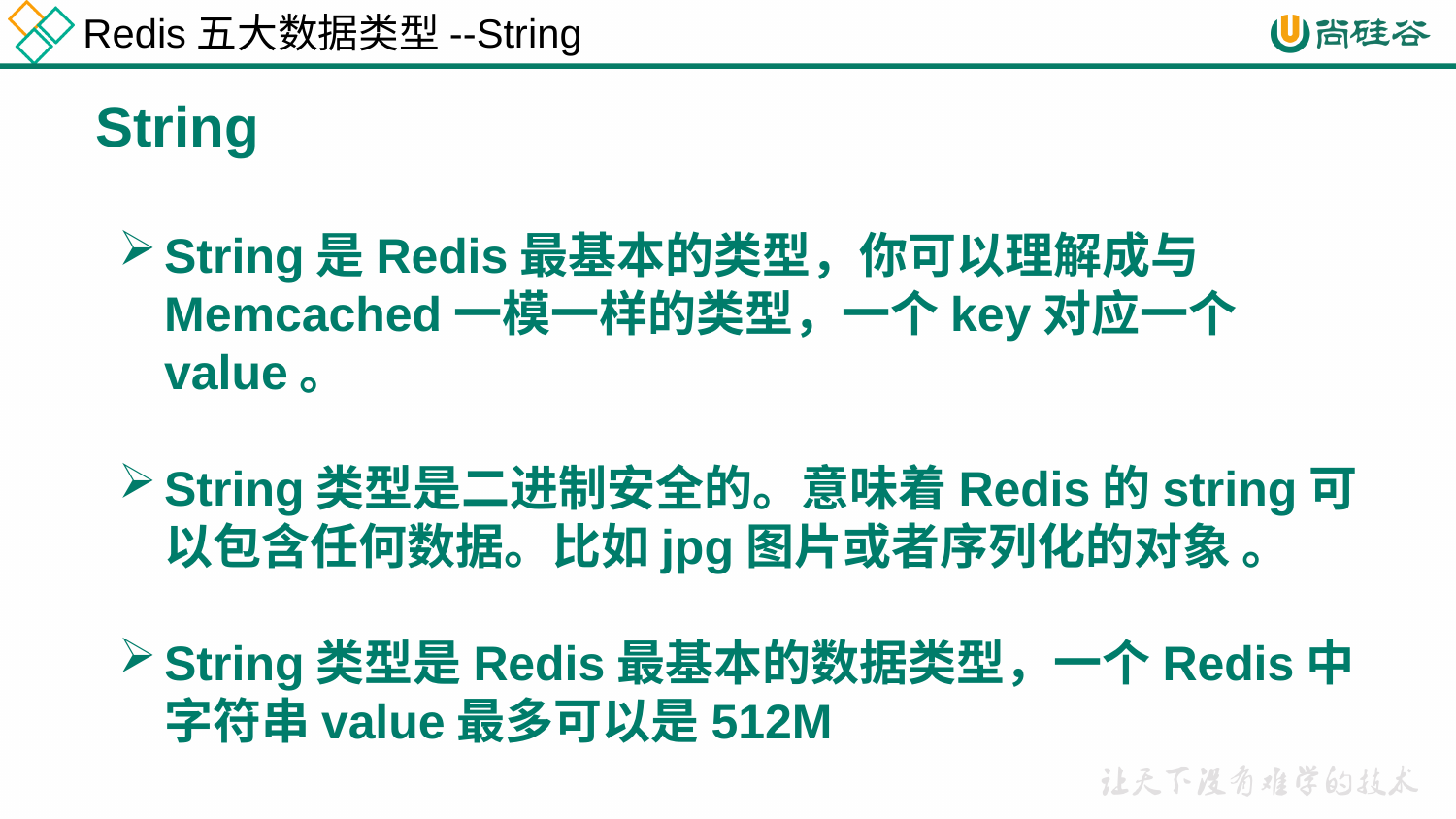

Redis五大数据类型--String
String
String是Redis最基本的类型，你可以理解成与Memcached一模一样的类型，一个key对应一个value。

String类型是二进制安全的。意味着Redis的string可以包含任何数据。比如jpg图片或者序列化的对象 。

String类型是Redis最基本的数据类型，一个Redis中字符串value最多可以是512M